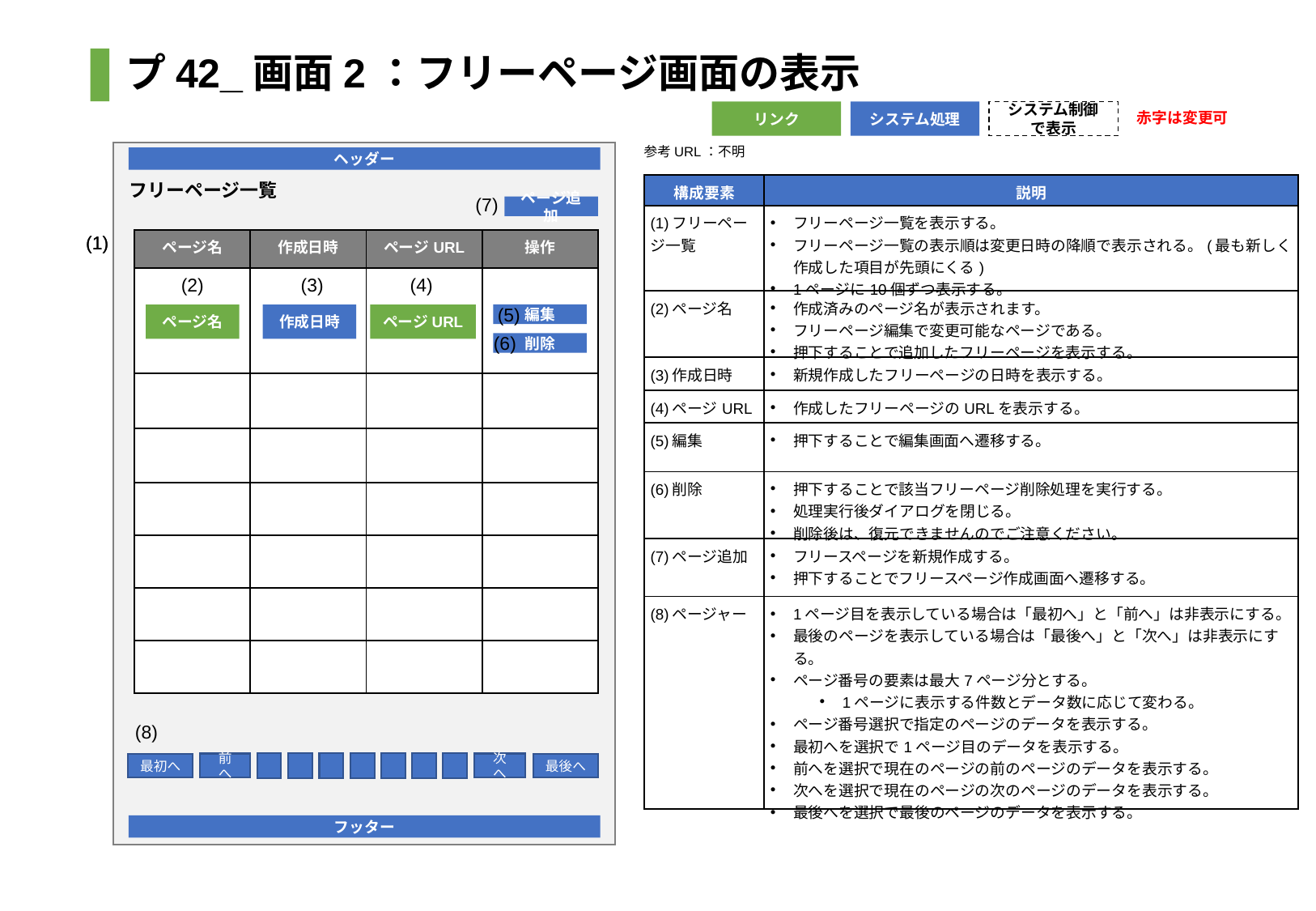

# プ42_画面2：フリーページ画面の表示
赤字は変更可
リンク
システム処理
システム制御で表示
参考URL：不明

ヘッダー
フリーページ一覧
| 構成要素 | 説明 |
| --- | --- |
| (1)フリーページ一覧 | フリーページ一覧を表示する。 フリーページ一覧の表示順は変更日時の降順で表示される。(最も新しく作成した項目が先頭にくる) 1ページに10個ずつ表示する。 |
| (2)ページ名 | 作成済みのページ名が表示されます。 フリーページ編集で変更可能なページである。 押下することで追加したフリーページを表示する。 |
| (3)作成日時 | 新規作成したフリーページの日時を表示する。 |
| (4)ページURL | 作成したフリーページのURLを表示する。 |
| (5)編集 | 押下することで編集画面へ遷移する。 |
| (6)削除 | 押下することで該当フリーページ削除処理を実行する。 処理実行後ダイアログを閉じる。 削除後は、復元できませんのでご注意ください。 |
| (7)ページ追加 | フリースページを新規作成する。 押下することでフリースページ作成画面へ遷移する。 |
| (8)ページャー | 1ページ目を表示している場合は「最初へ」と「前へ」は非表示にする。 最後のページを表示している場合は「最後へ」と「次へ」は非表示にする。 ページ番号の要素は最大7ページ分とする。 1ページに表示する件数とデータ数に応じて変わる。 ページ番号選択で指定のページのデータを表示する。 最初へを選択で1ページ目のデータを表示する。 前へを選択で現在のページの前のページのデータを表示する。 次へを選択で現在のページの次のページのデータを表示する。 最後へを選択で最後のページのデータを表示する。 |
(7)
ページ追加
(1)
(1)
| ページ名 | 作成日時 | ページURL | 操作 |
| --- | --- | --- | --- |
|  |  |  |  |
|  |  |  |  |
|  |  |  |  |
|  |  |  |  |
|  |  |  |  |
|  |  |  |  |
|  |  |  |  |
(2)
(3)
(4)
(5)
編集
ページ名
作成日時
ページURL
(6)
削除
(8)

前へ
次へ
最初へ
最後へ
フッター